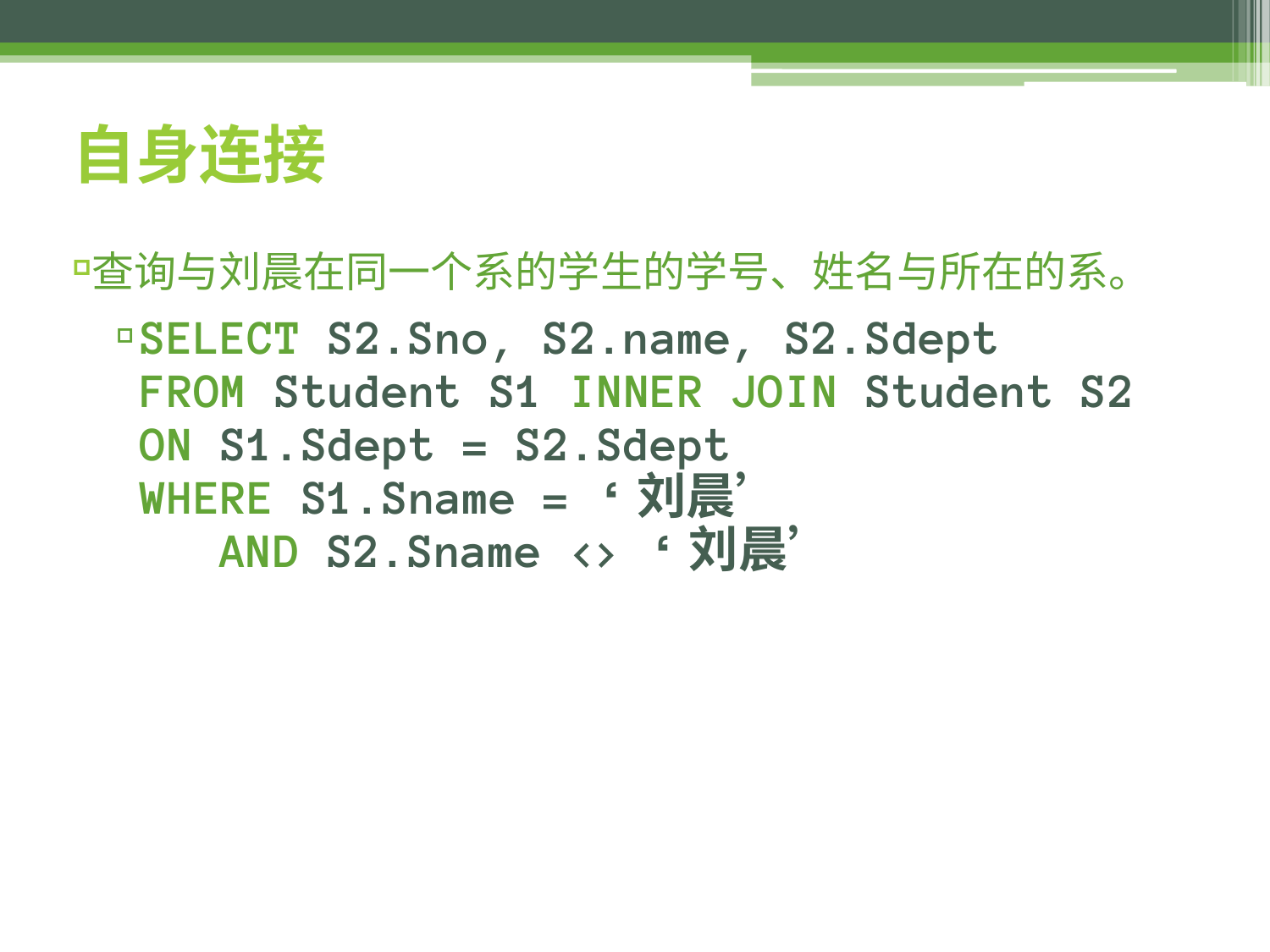

# 自身连接
查询与刘晨在同一个系的学生的学号、姓名与所在的系。
SELECT S2.Sno, S2.name, S2.Sdept
FROM Student S1 INNER JOIN Student S2
ON S1.Sdept = S2.Sdept
WHERE S1.Sname = ‘刘晨’
      AND S2.Sname <> ‘刘晨’